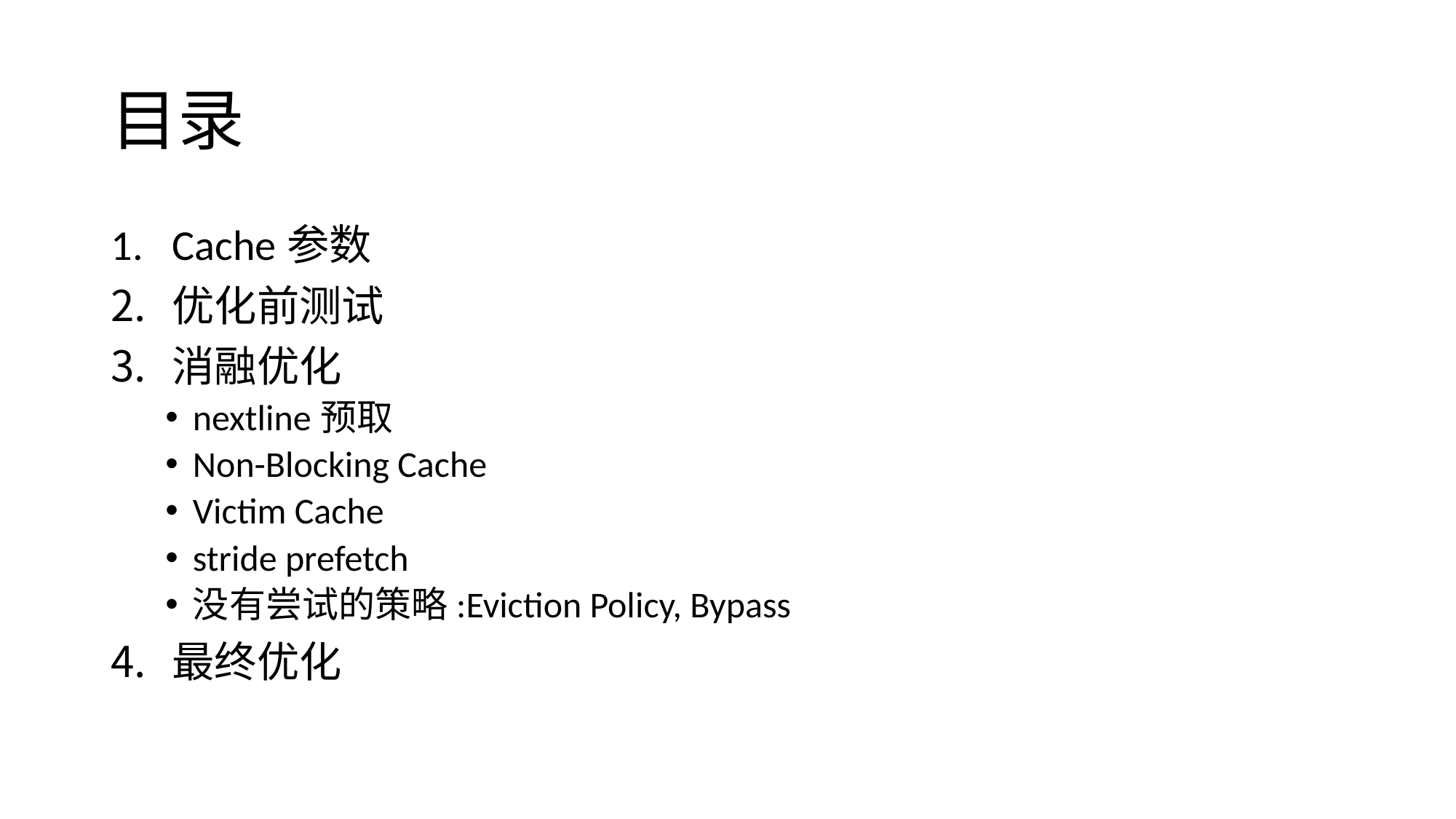

# 目录
Cache参数
优化前测试
消融优化
nextline预取
Non-Blocking Cache
Victim Cache
stride prefetch
没有尝试的策略:Eviction Policy, Bypass
最终优化